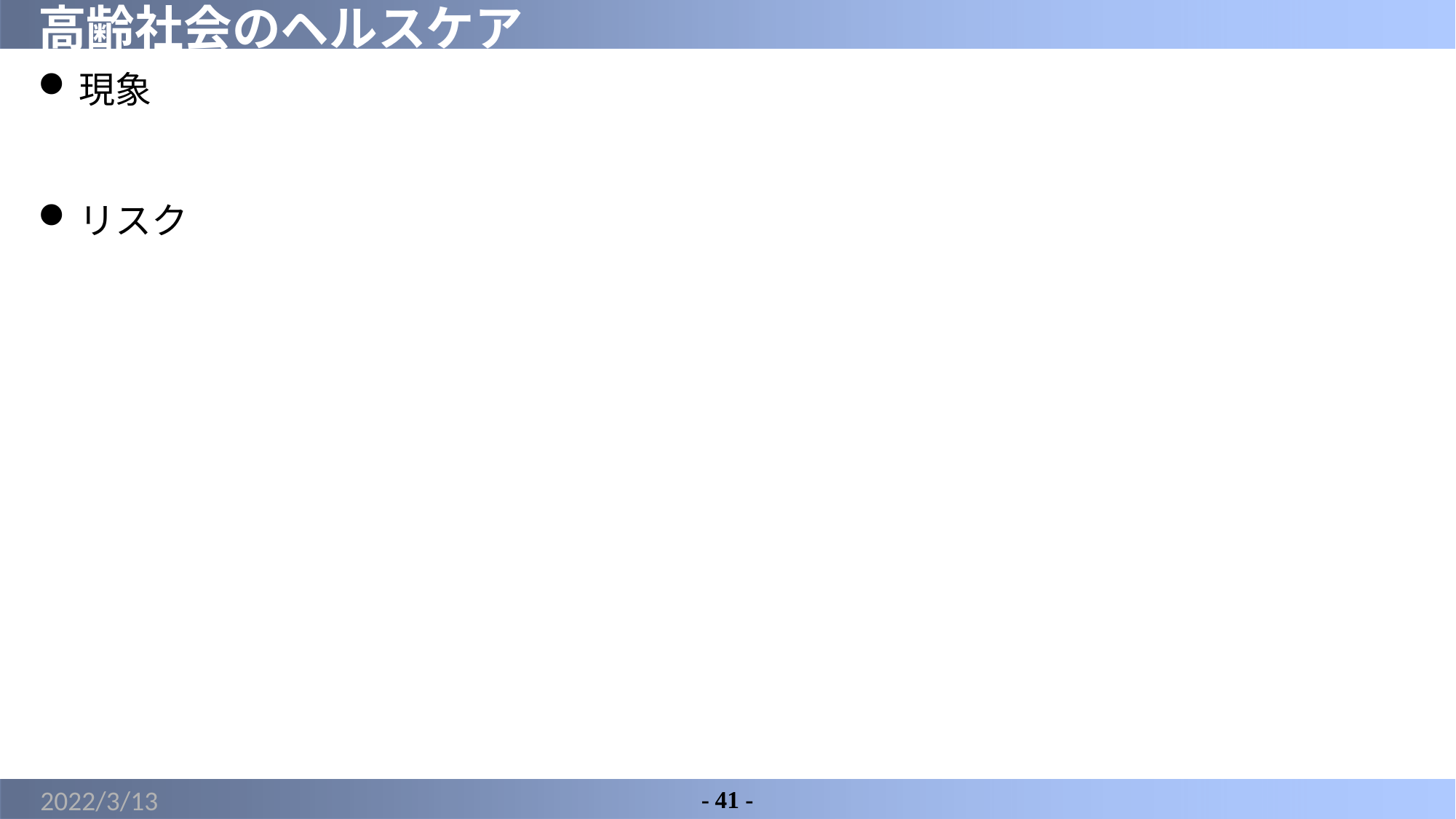

# 高齢社会のヘルスケア
現象

リスク

2022/3/13
- 41 -